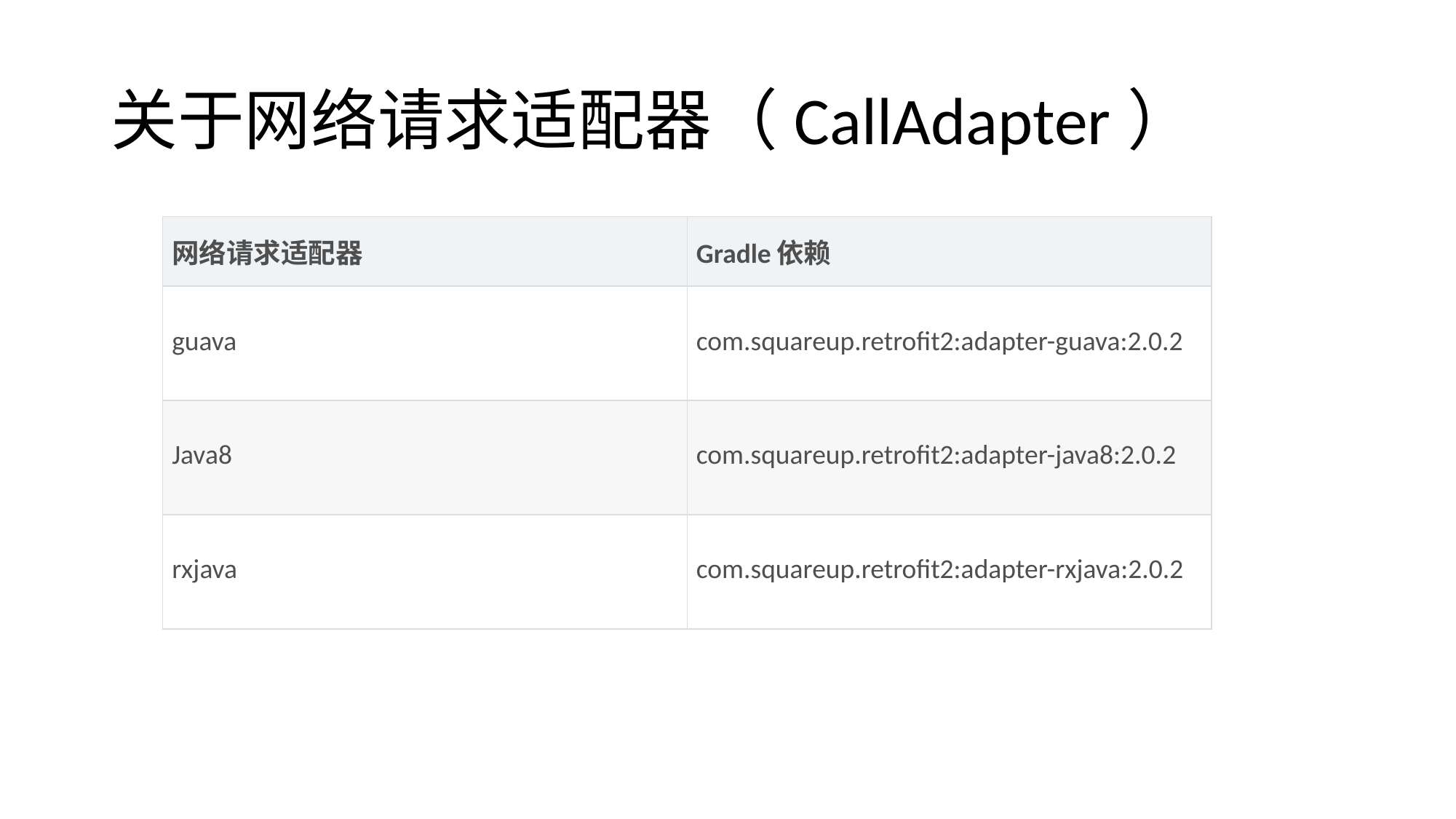

# 关于网络请求适配器（CallAdapter）
| 网络请求适配器 | Gradle依赖 |
| --- | --- |
| guava | com.squareup.retrofit2:adapter-guava:2.0.2 |
| Java8 | com.squareup.retrofit2:adapter-java8:2.0.2 |
| rxjava | com.squareup.retrofit2:adapter-rxjava:2.0.2 |